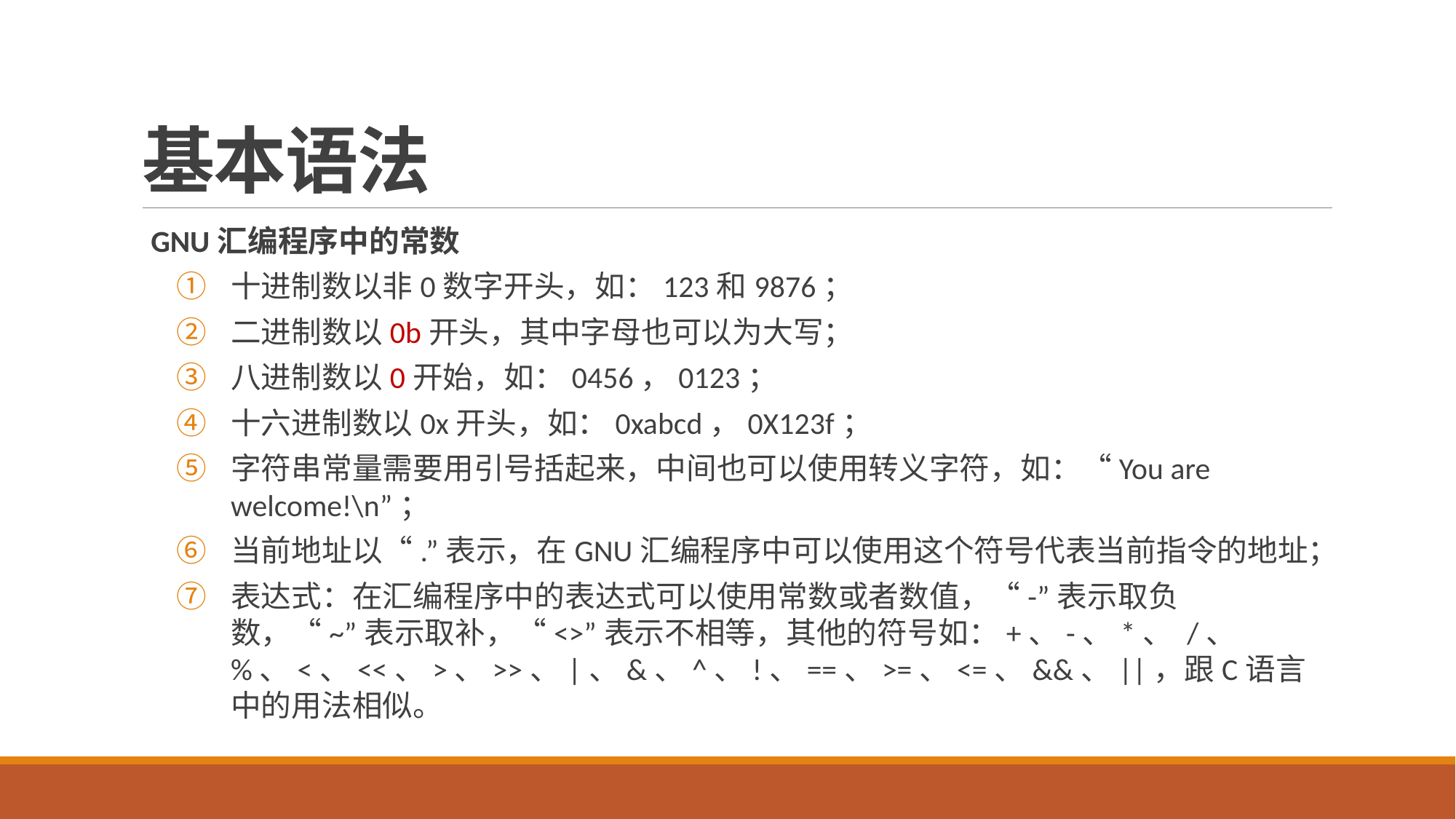

# 基本语法
    GNU汇编程序中的常数
十进制数以非0数字开头，如：123和9876；
二进制数以0b开头，其中字母也可以为大写；
八进制数以0开始，如：0456，0123；
十六进制数以0x开头，如：0xabcd，0X123f；
字符串常量需要用引号括起来，中间也可以使用转义字符，如：“You are welcome!\n”；
当前地址以“.”表示，在GNU汇编程序中可以使用这个符号代表当前指令的地址；
表达式：在汇编程序中的表达式可以使用常数或者数值，“-”表示取负数，“~”表示取补，“<>”表示不相等，其他的符号如：+、-、*、 /、%、<、<<、>、>>、|、&、^、!、==、>=、<=、&&、||，跟C语言中的用法相似。